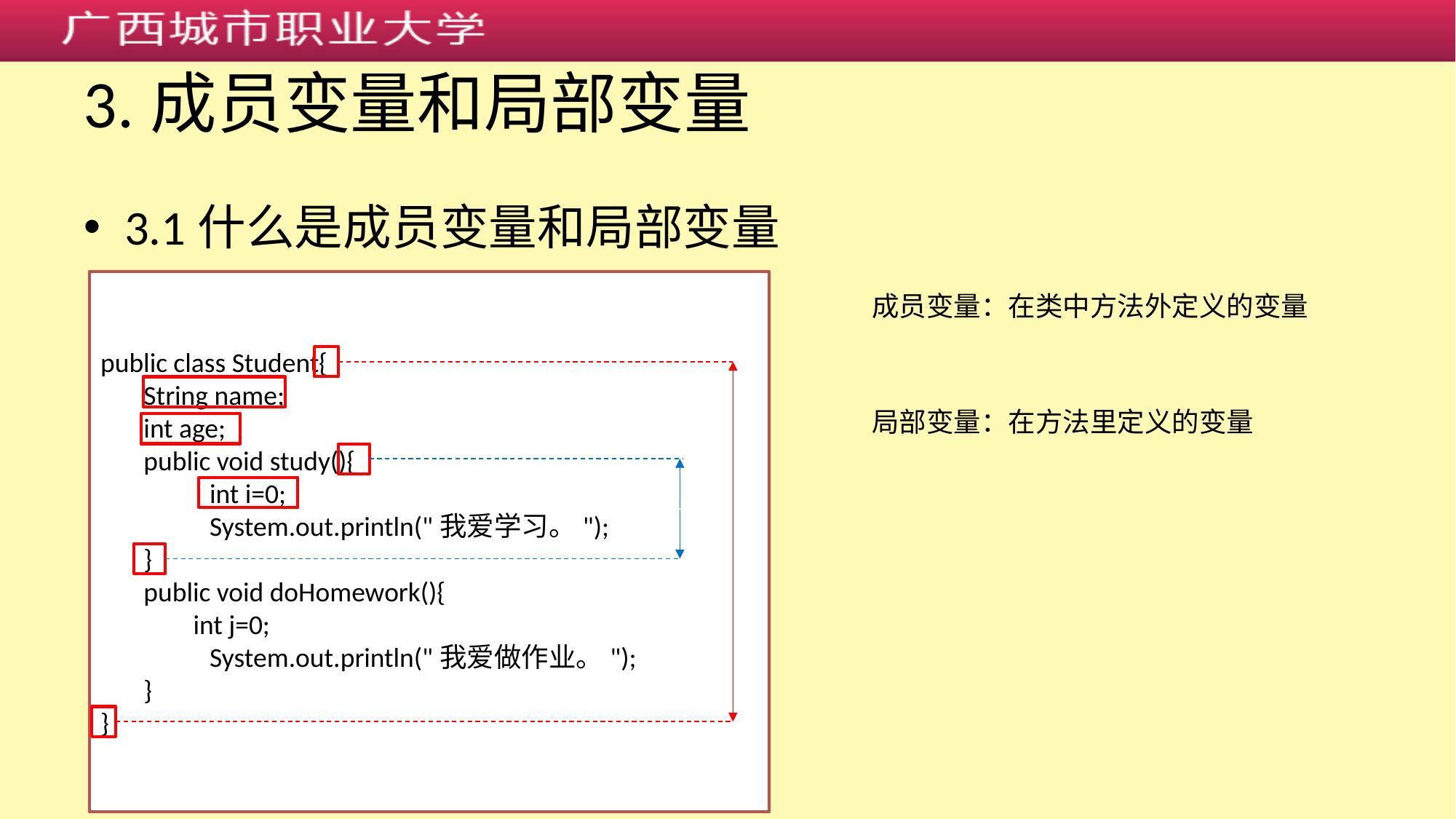

# 3.成员变量和局部变量
3.1什么是成员变量和局部变量
public class Student{
       String name;
       int age;
       public void study(){
	int i=0;
	System.out.println("我爱学习。");
       }
       public void doHomework(){
               int j=0;
	System.out.println("我爱做作业。");
       }
}
成员变量：在类中方法外定义的变量

局部变量：在方法里定义的变量